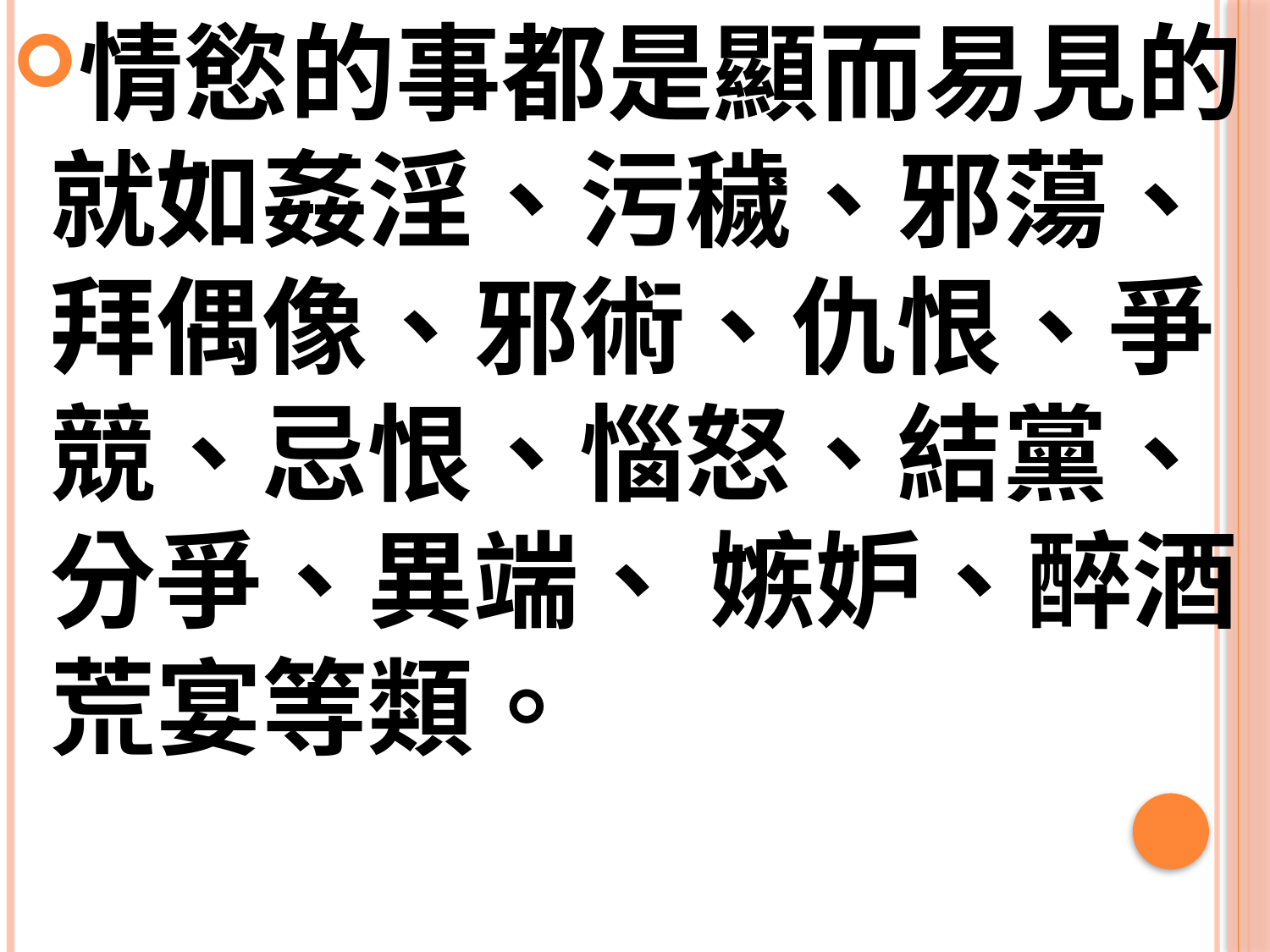

情慾的事都是顯而易見的，就如姦淫、污穢、邪蕩、 拜偶像、邪術、仇恨、爭競、忌恨、惱怒、結黨、分爭、異端、 嫉妒、醉酒、荒宴等類。